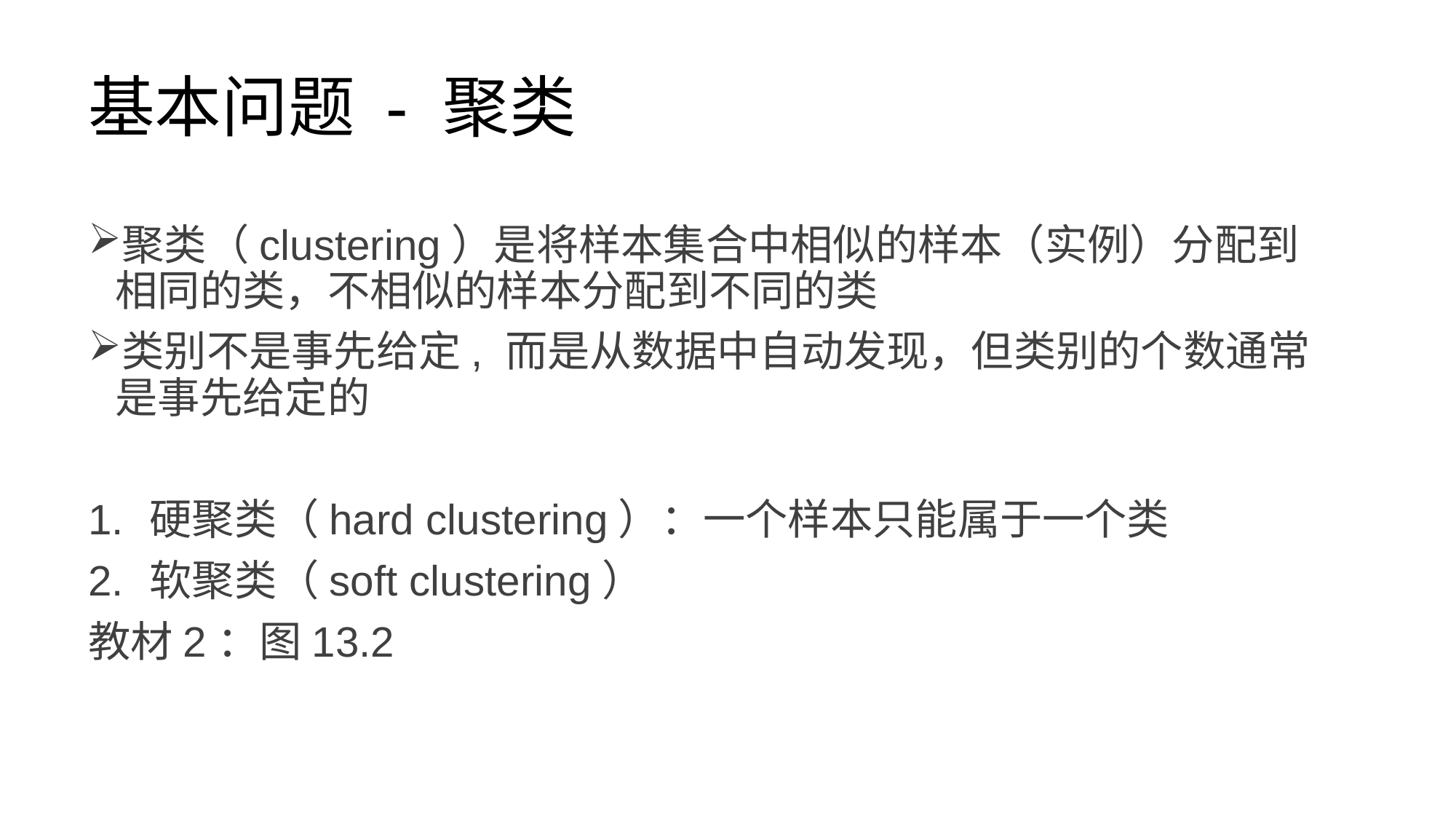

# 基本问题 - 聚类
聚类（clustering）是将样本集合中相似的样本（实例）分配到相同的类，不相似的样本分配到不同的类
类别不是事先给定, 而是从数据中自动发现，但类别的个数通常是事先给定的

硬聚类（hard clustering）：一个样本只能属于一个类
软聚类（soft clustering）
教材2：图13.2